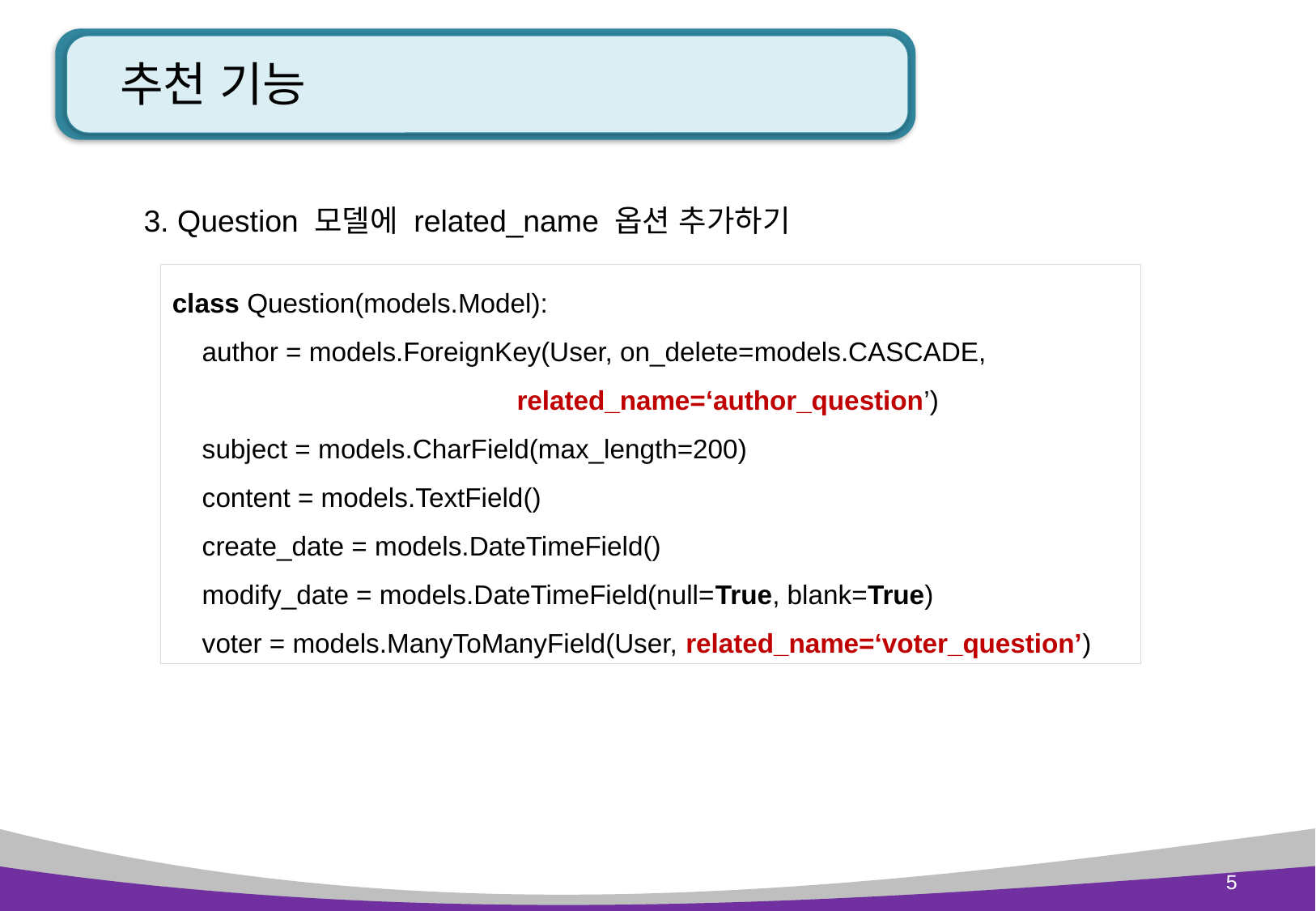

# 추천 기능
3. Question 모델에 related_name 옵션 추가하기
class Question(models.Model):
    author = models.ForeignKey(User, on_delete=models.CASCADE,
                                              related_name=‘author_question’)
    subject = models.CharField(max_length=200)
    content = models.TextField()
    create_date = models.DateTimeField()
    modify_date = models.DateTimeField(null=True, blank=True)
    voter = models.ManyToManyField(User, related_name=‘voter_question’)
5